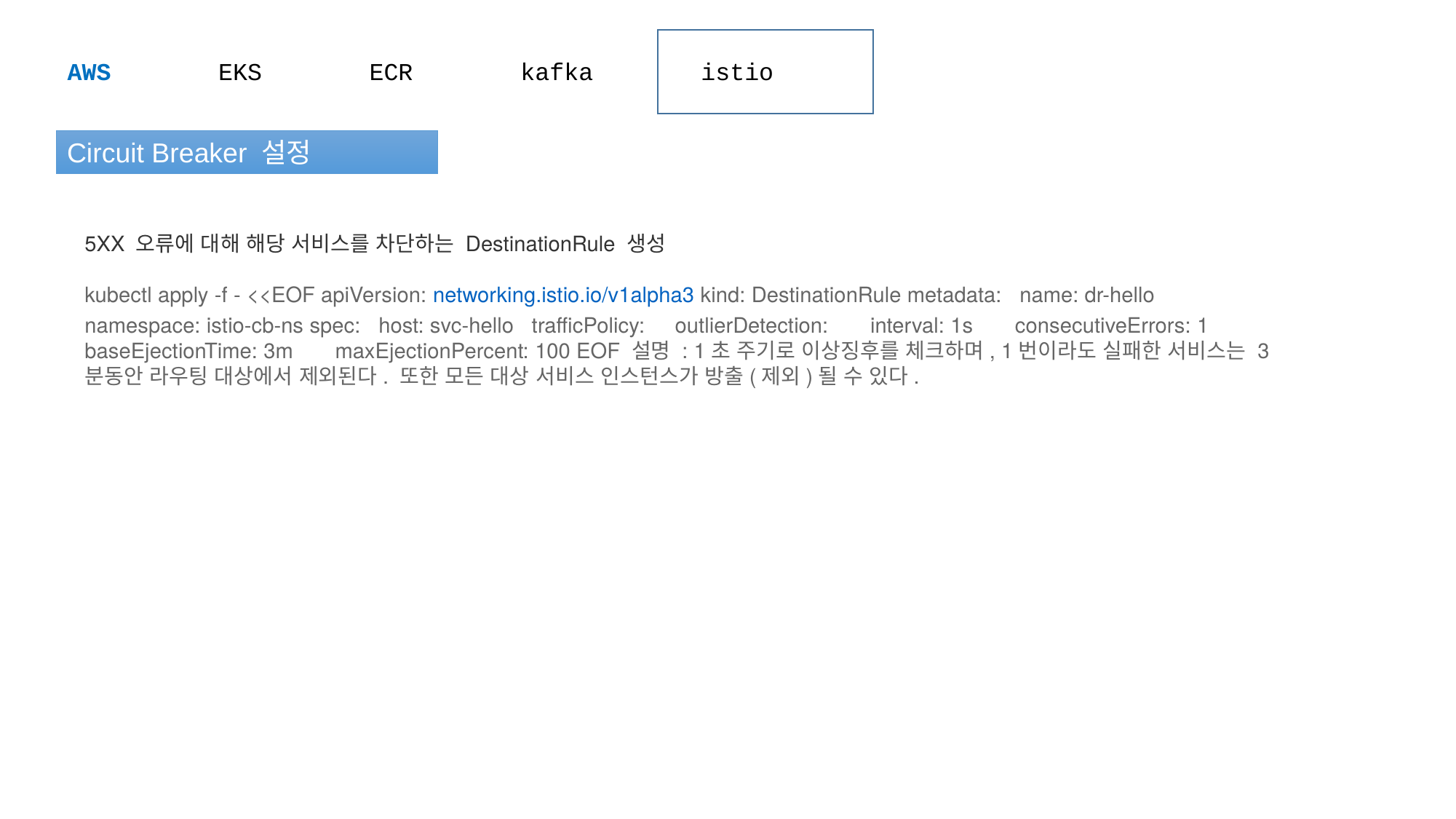

AWS
EKS
ECR
kafka
istio
Circuit Breaker 설정
5XX 오류에 대해 해당 서비스를 차단하는 DestinationRule 생성
kubectl apply -f - <<EOF apiVersion: networking.istio.io/v1alpha3 kind: DestinationRule metadata:   name: dr-hello   namespace: istio-cb-ns spec:   host: svc-hello   trafficPolicy:     outlierDetection:       interval: 1s       consecutiveErrors: 1       baseEjectionTime: 3m       maxEjectionPercent: 100 EOF 설명 : 1초 주기로 이상징후를 체크하며, 1번이라도 실패한 서비스는 3분동안 라우팅 대상에서 제외된다. 또한 모든 대상 서비스 인스턴스가 방출(제외)될 수 있다.